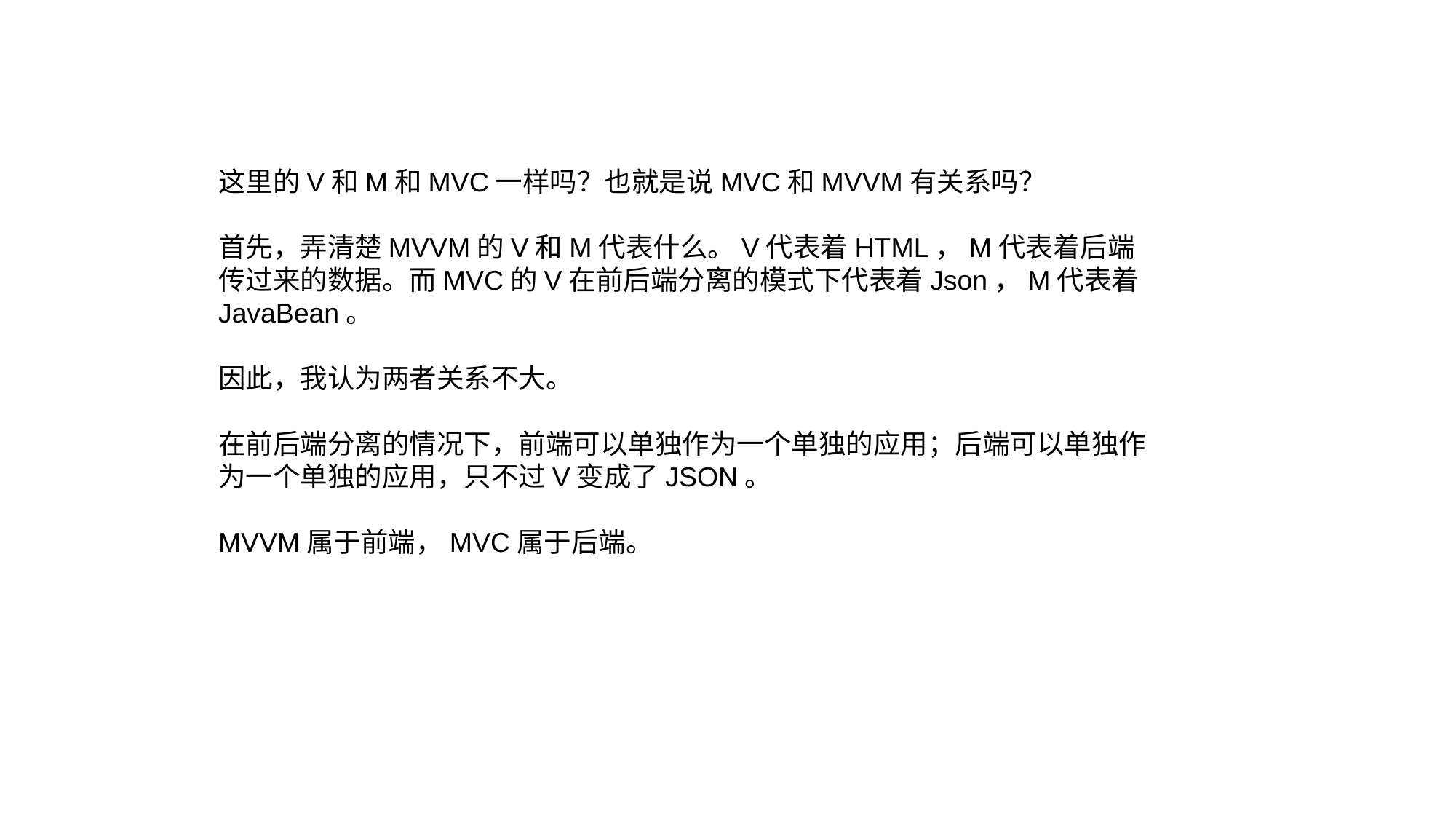

这里的V和M和MVC一样吗？也就是说MVC和MVVM有关系吗？

首先，弄清楚MVVM的V和M代表什么。V代表着HTML，M代表着后端传过来的数据。而MVC的V在前后端分离的模式下代表着Json，M代表着JavaBean。

因此，我认为两者关系不大。

在前后端分离的情况下，前端可以单独作为一个单独的应用；后端可以单独作为一个单独的应用，只不过V变成了JSON。

MVVM属于前端，MVC属于后端。